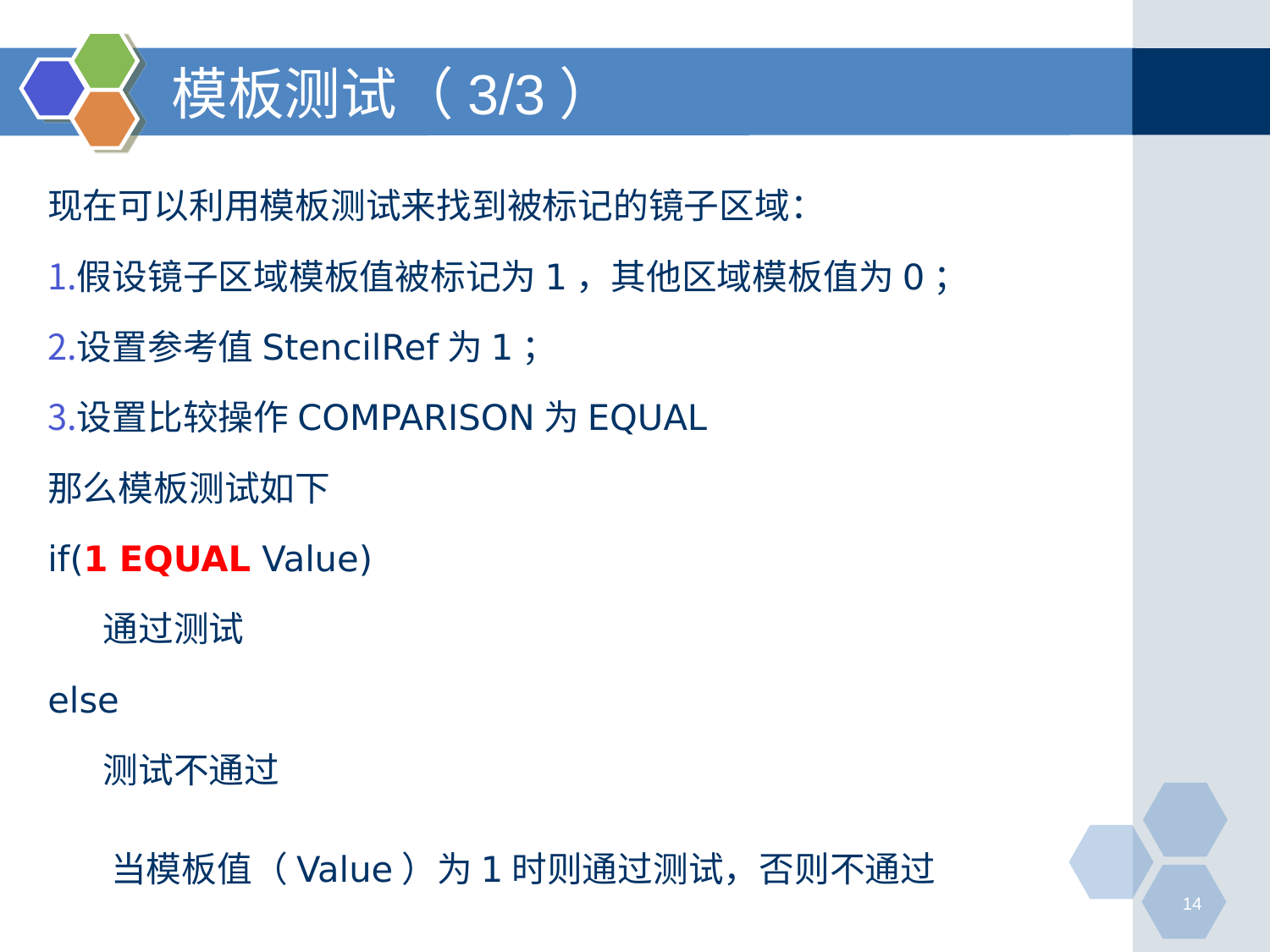

# 模板测试（3/3）
现在可以利用模板测试来找到被标记的镜子区域：
假设镜子区域模板值被标记为1，其他区域模板值为0；
设置参考值StencilRef为1；
设置比较操作COMPARISON为EQUAL
那么模板测试如下
if(1 EQUAL Value)
      通过测试
else
      测试不通过

当模板值（Value）为1时则通过测试，否则不通过

14